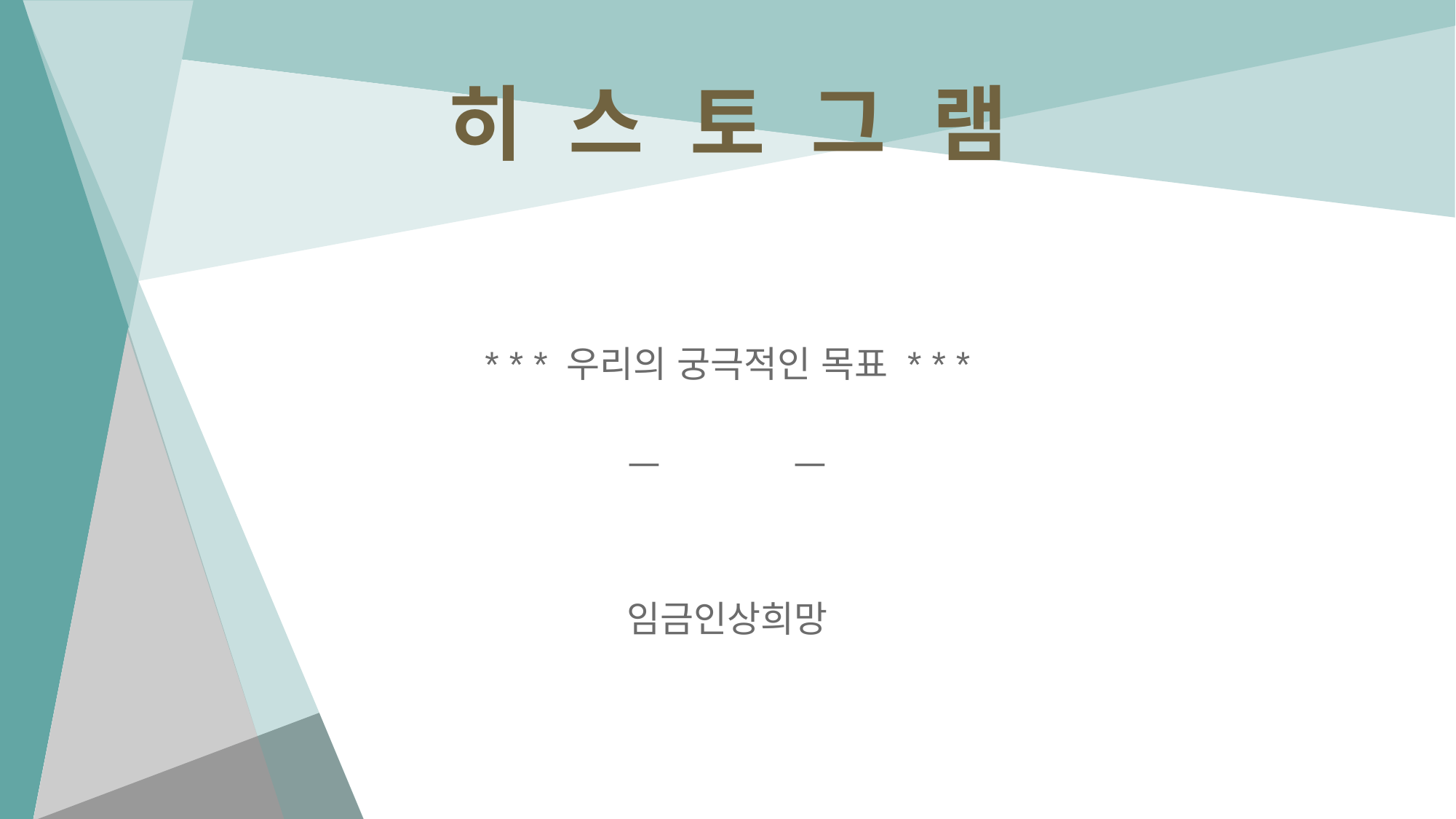

# 히  스  토  그  램
* * * 우리의 궁극적인 목표 * * *

ㅡ             ㅡ

임금인상희망